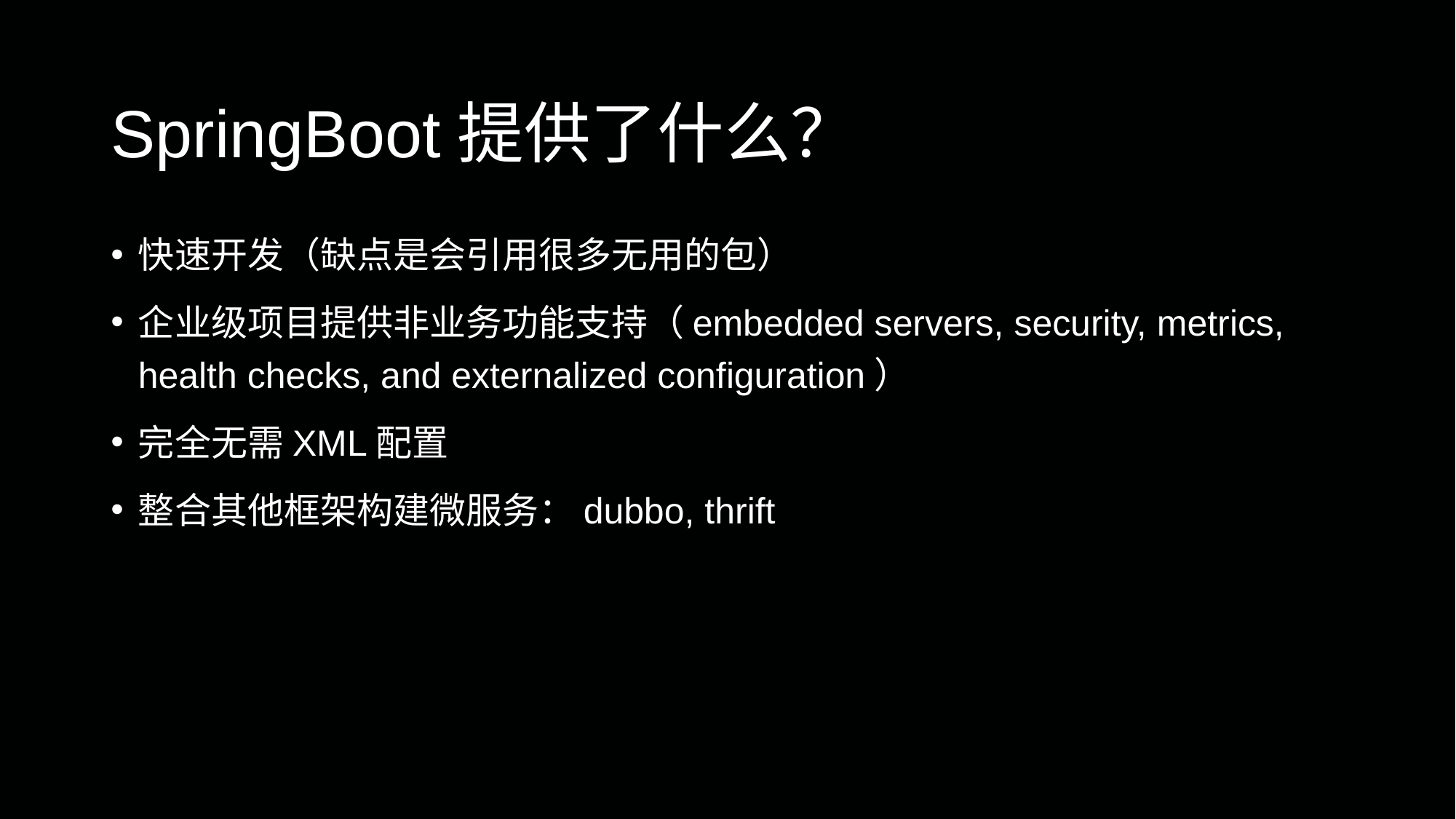

# SpringBoot提供了什么？
快速开发（缺点是会引用很多无用的包）
企业级项目提供非业务功能支持（embedded servers, security, metrics, health checks, and externalized configuration）
完全无需XML配置
整合其他框架构建微服务：dubbo, thrift